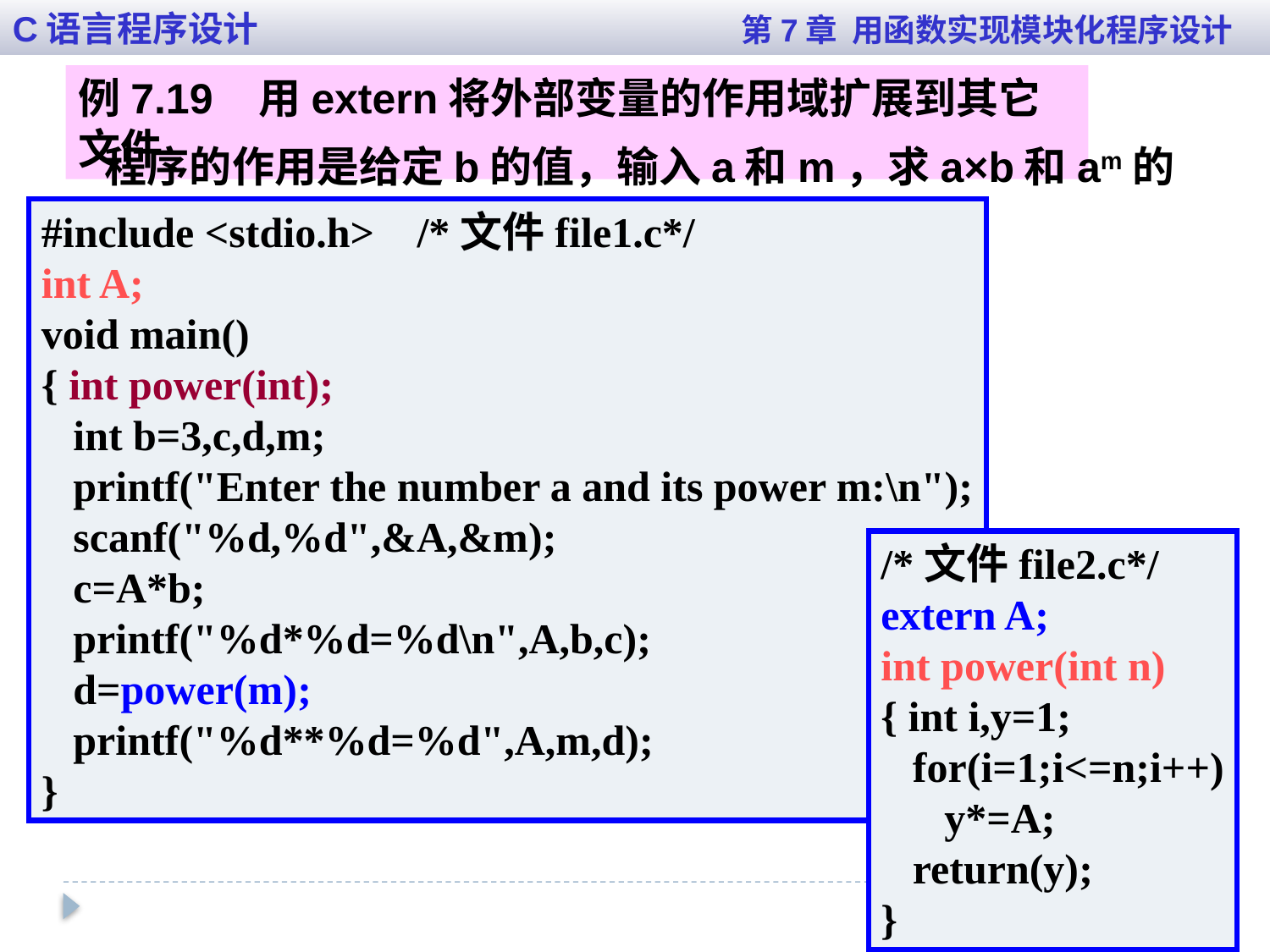

C语言程序设计                                                            第7章  用函数实现模块化程序设计
例7.19   用extern将外部变量的作用域扩展到其它文件
程序的作用是给定b的值，输入a和m，求a×b和am的值。
#include <stdio.h>    /*文件file1.c*/
int A;
void main()
{ int power(int);
   int b=3,c,d,m;
   printf("Enter the number a and its power m:\n");
   scanf("%d,%d",&A,&m);
   c=A*b;
   printf("%d*%d=%d\n",A,b,c);
   d=power(m);
   printf("%d**%d=%d",A,m,d);
}
/*文件file2.c*/
extern A;
int power(int n)
{ int i,y=1;
   for(i=1;i<=n;i++)
      y*=A;
   return(y);
}